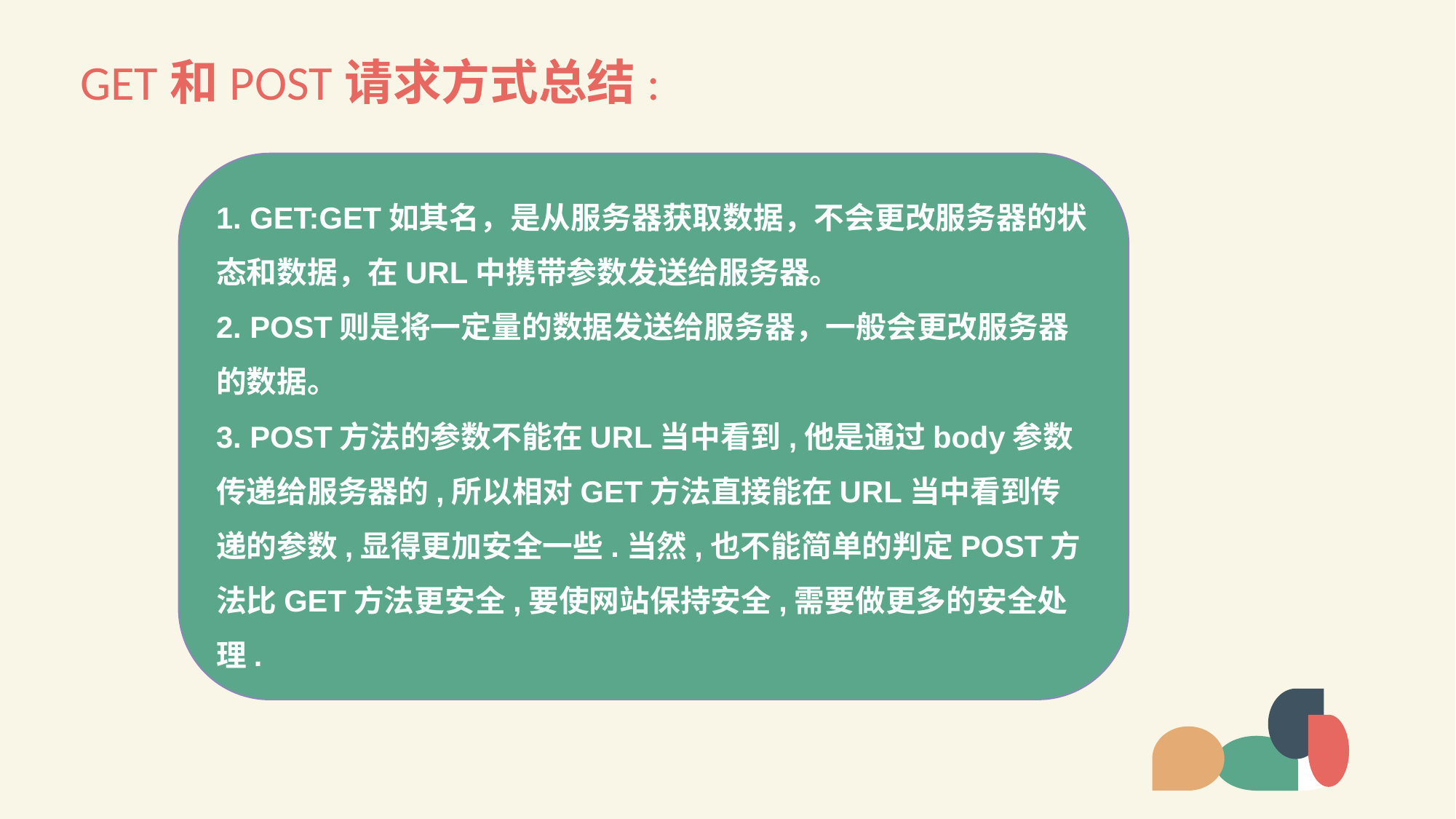

# GET和POST请求方式总结:
1. GET:GET如其名，是从服务器获取数据，不会更改服务器的状态和数据，在URL中携带参数发送给服务器。
2. POST则是将一定量的数据发送给服务器，一般会更改服务器的数据。
3. POST方法的参数不能在URL当中看到,他是通过body参数传递给服务器的,所以相对GET方法直接能在URL当中看到传递的参数,显得更加安全一些.当然,也不能简单的判定POST方法比GET方法更安全,要使网站保持安全,需要做更多的安全处理.

LOREM